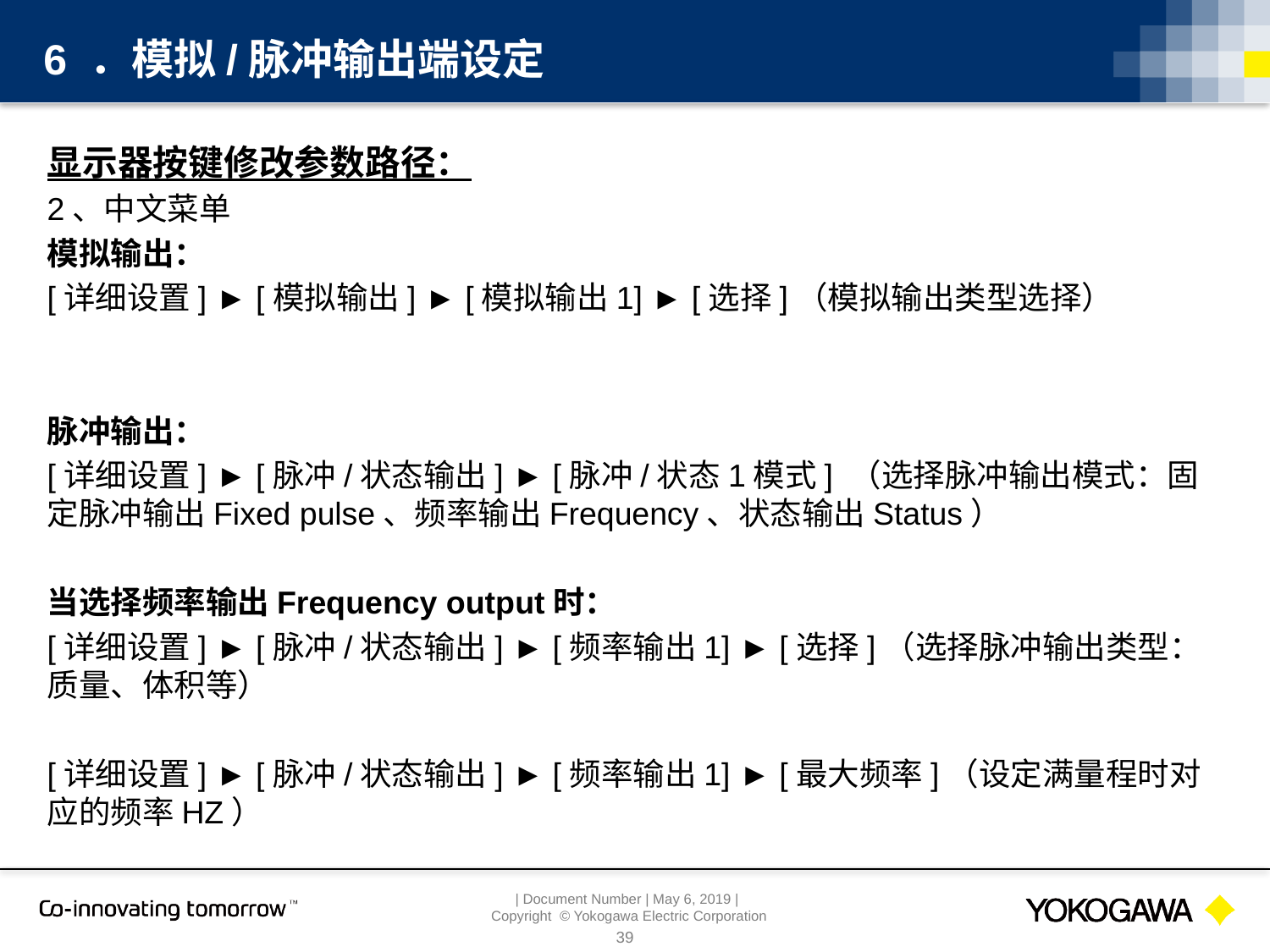

6 ．模拟/脉冲输出端设定

显示器按键修改参数路径：
2、中文菜单
模拟输出：
[详细设置] ► [模拟输出] ► [模拟输出1] ► [选择]（模拟输出类型选择）

脉冲输出：
[详细设置] ► [脉冲/状态输出] ► [脉冲/状态1模式] （选择脉冲输出模式：固定脉冲输出Fixed pulse、频率输出Frequency、状态输出Status）

当选择频率输出Frequency output时：
[详细设置] ► [脉冲/状态输出] ► [频率输出1] ► [选择]（选择脉冲输出类型：质量、体积等）

[详细设置] ► [脉冲/状态输出] ► [频率输出1] ► [最大频率]（设定满量程时对应的频率HZ）